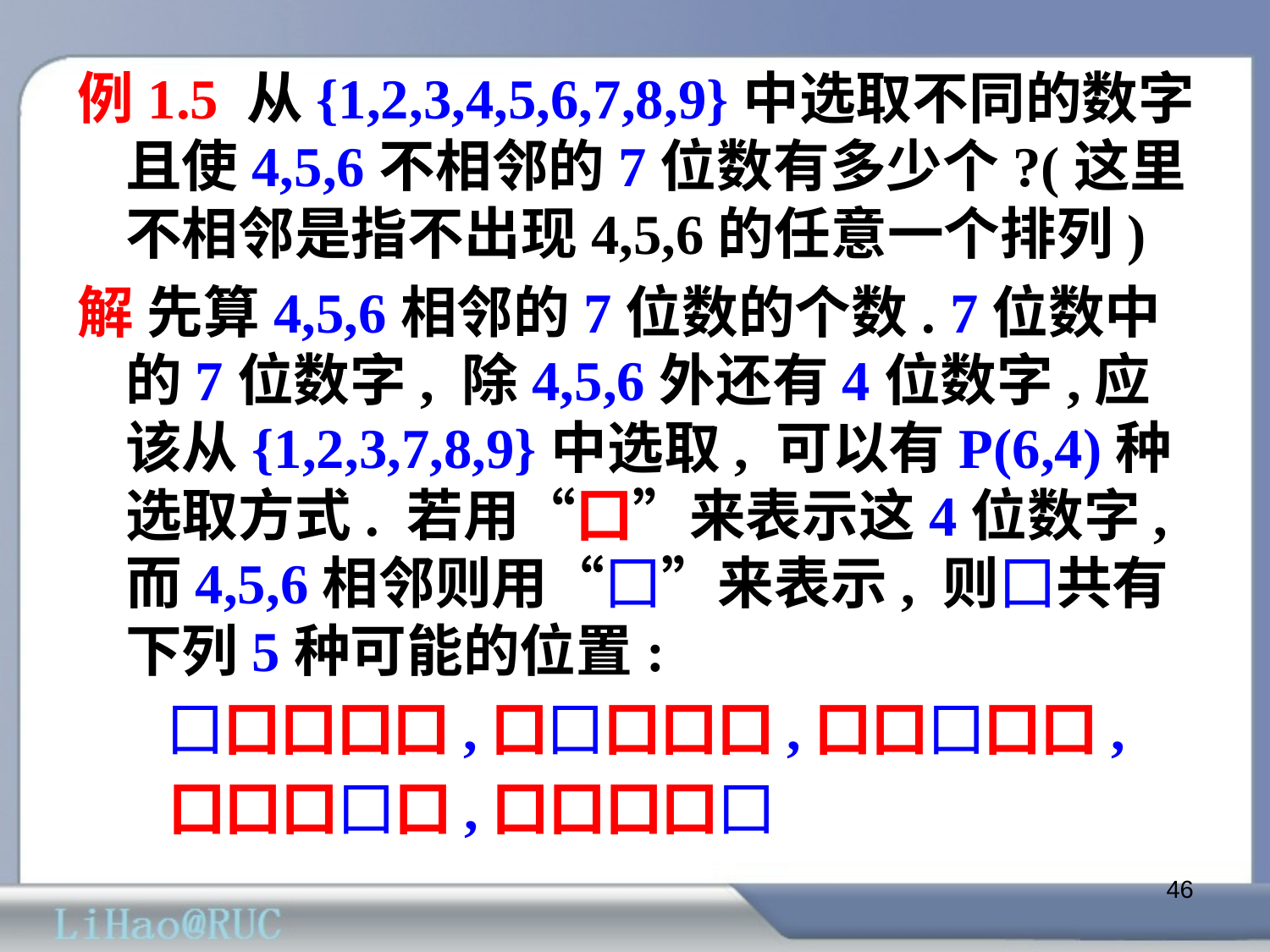

例1.5 从{1,2,3,4,5,6,7,8,9}中选取不同的数字且使4,5,6不相邻的7位数有多少个?(这里不相邻是指不出现4,5,6的任意一个排列)
解 先算4,5,6相邻的7位数的个数. 7位数中的7位数字, 除4,5,6外还有4位数字,应该从{1,2,3,7,8,9}中选取, 可以有P(6,4)种选取方式. 若用“囗”来表示这4位数字, 而4,5,6相邻则用“囗”来表示, 则囗共有下列5种可能的位置:
      囗囗囗囗囗,囗囗囗囗囗,囗囗囗囗囗,
      囗囗囗囗囗,囗囗囗囗囗
46